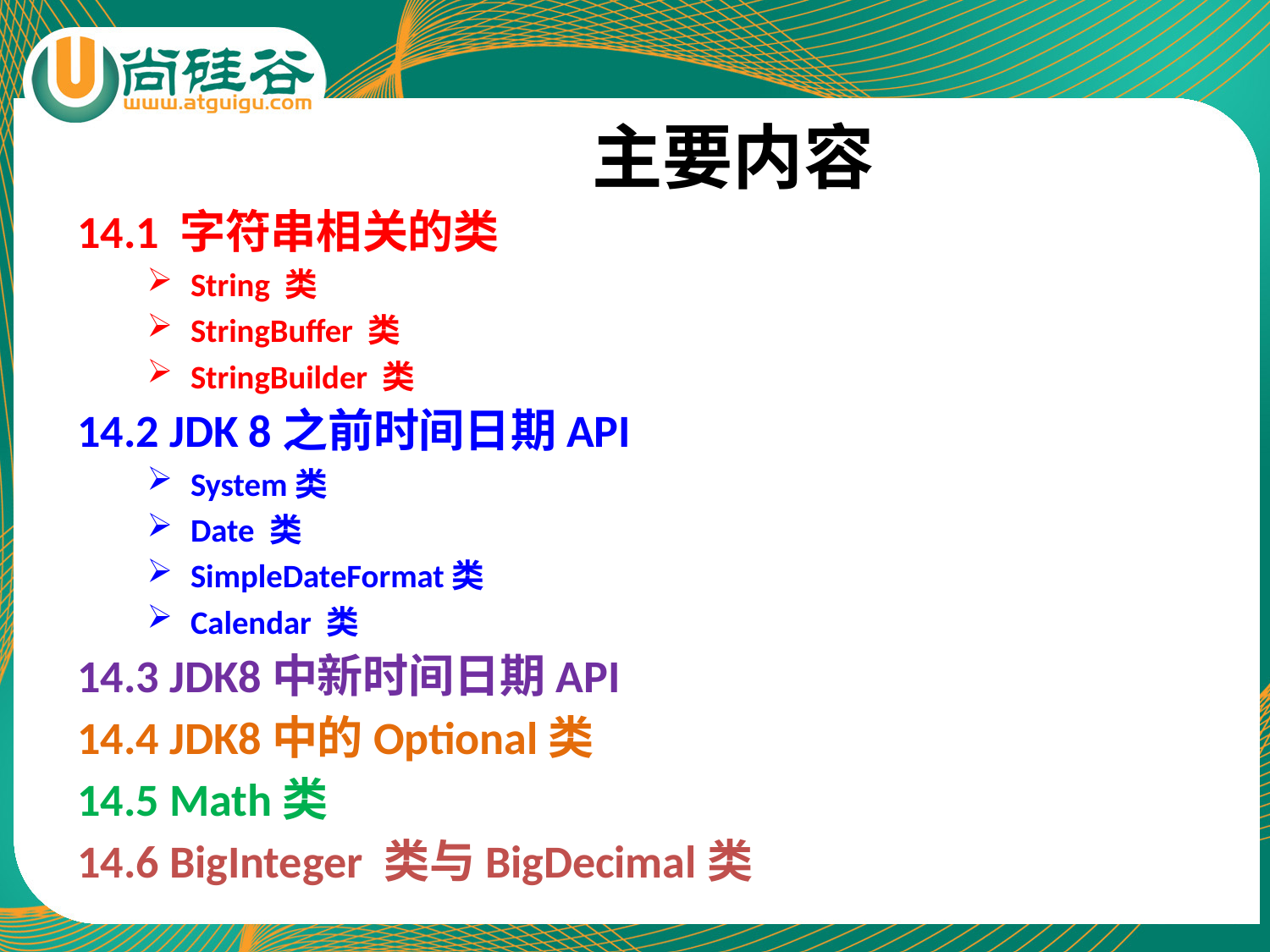

# 主要内容
14.1 字符串相关的类
String 类
StringBuffer 类
StringBuilder 类
14.2 JDK 8之前时间日期API
System类
Date 类
SimpleDateFormat类
Calendar 类
14.3 JDK8中新时间日期API
14.4 JDK8中的Optional类
14.5 Math类
14.6 BigInteger 类与BigDecimal类